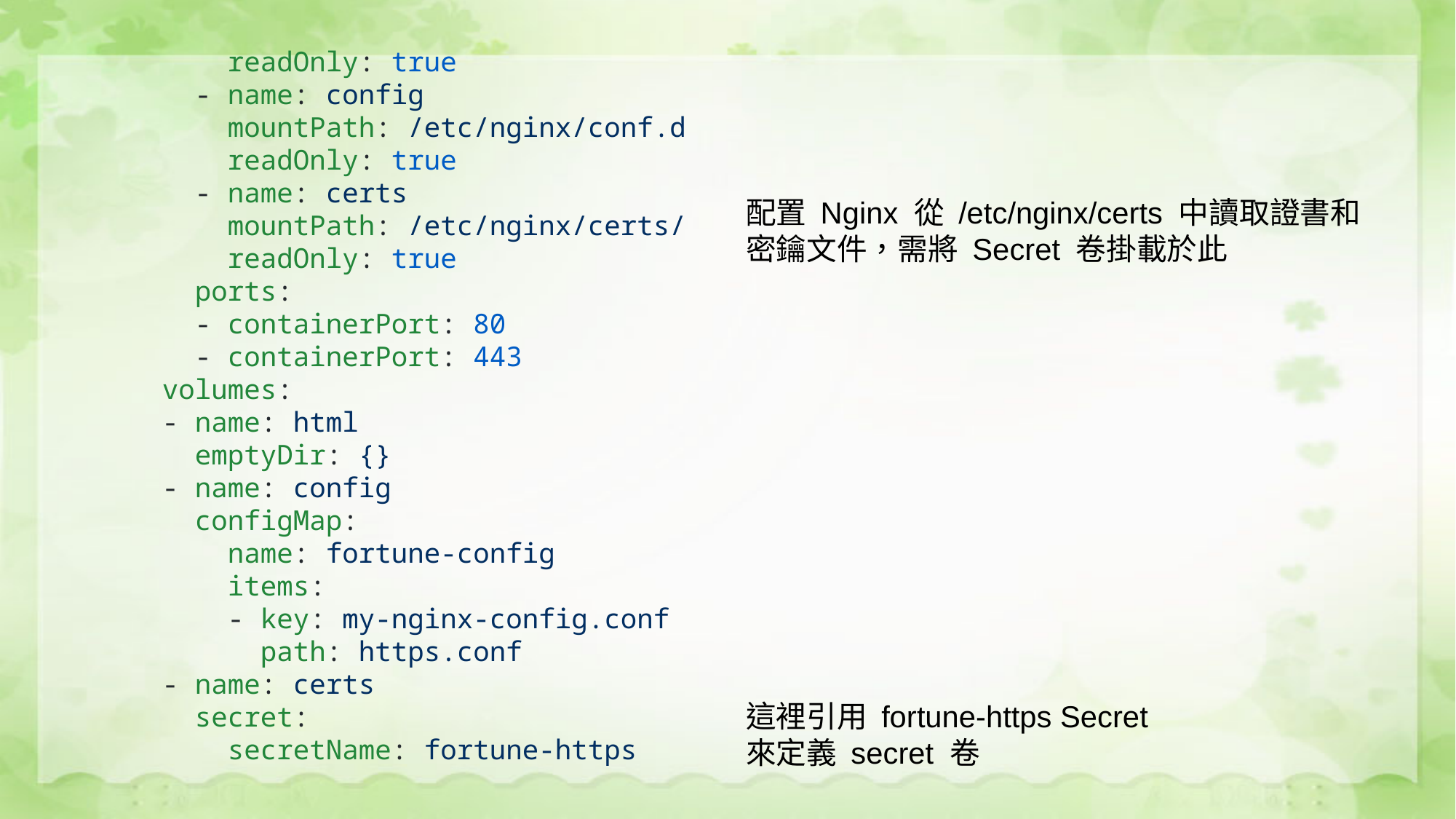

readOnly: true
    - name: config
      mountPath: /etc/nginx/conf.d
      readOnly: true
    - name: certs
      mountPath: /etc/nginx/certs/
      readOnly: true
    ports:
    - containerPort: 80
    - containerPort: 443
  volumes:
  - name: html
    emptyDir: {}
  - name: config
    configMap:
      name: fortune-config
      items:
      - key: my-nginx-config.conf
        path: https.conf
  - name: certs
    secret:
      secretName: fortune-https
配置 Nginx 從 /etc/nginx/certs 中讀取證書和密鑰文件，需將 Secret 卷掛載於此
這裡引用 fortune-https Secret 來定義 secret 卷